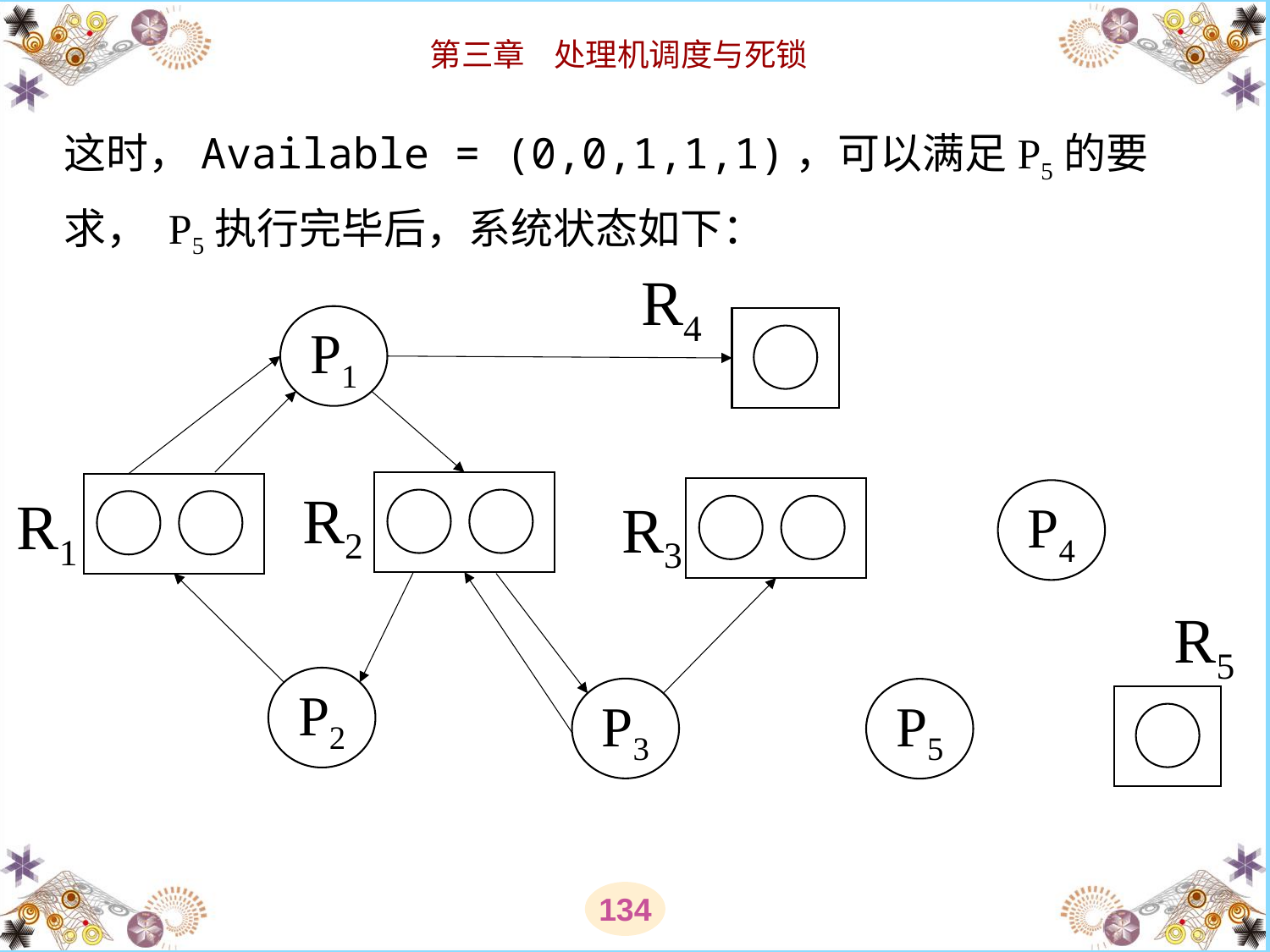

# 这时，Available = (0,0,1,1,1)，可以满足P5的要求， P5执行完毕后，系统状态如下：
R4
P1

R2

R1
P4
R3

R5
P2
P3
P5